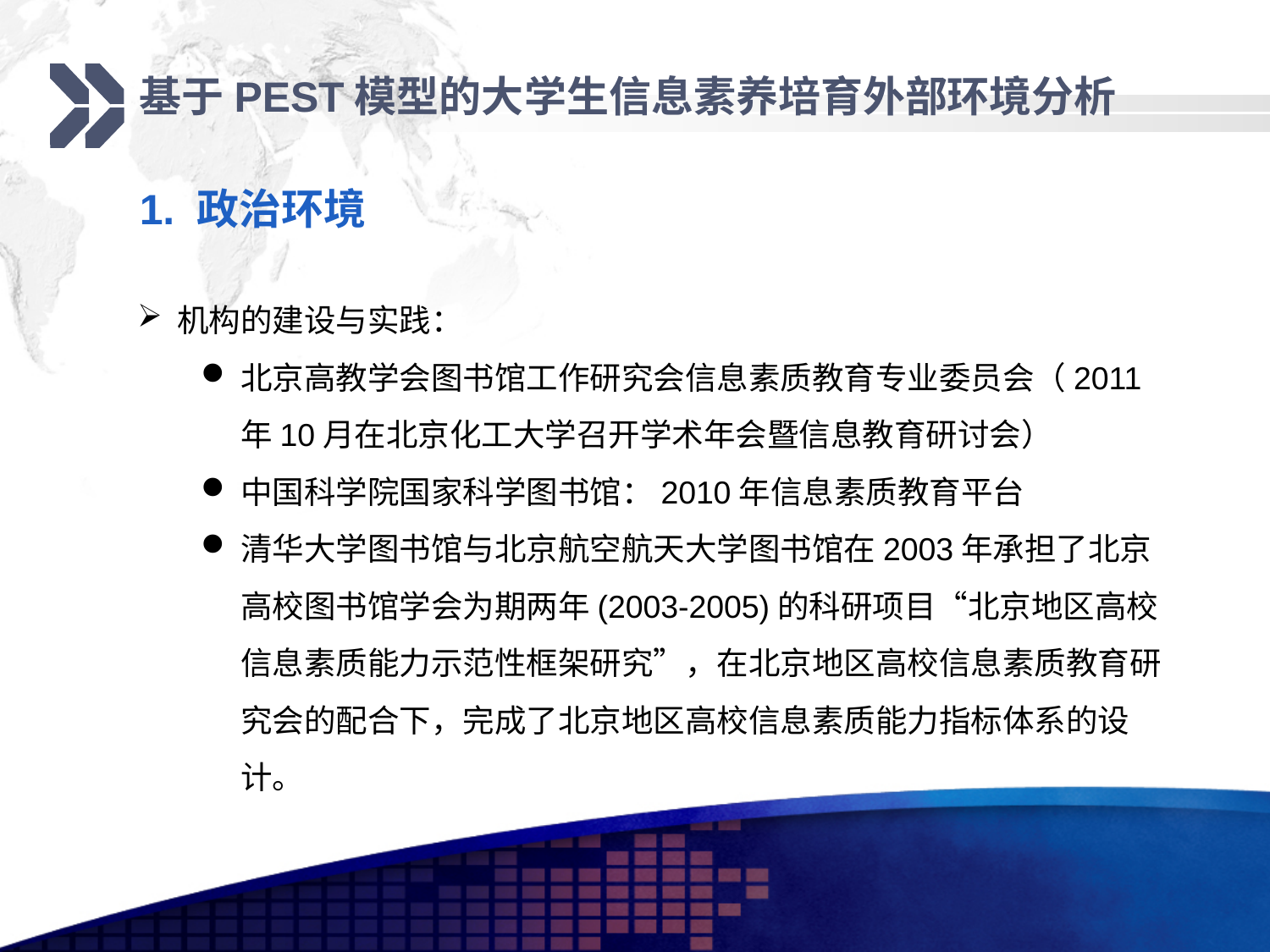

基于PEST模型的大学生信息素养培育外部环境分析
1. 政治环境
机构的建设与实践：
北京高教学会图书馆工作研究会信息素质教育专业委员会（2011年10月在北京化工大学召开学术年会暨信息教育研讨会）
中国科学院国家科学图书馆：2010年信息素质教育平台
清华大学图书馆与北京航空航天大学图书馆在2003年承担了北京高校图书馆学会为期两年(2003-2005)的科研项目“北京地区高校信息素质能力示范性框架研究”，在北京地区高校信息素质教育研究会的配合下，完成了北京地区高校信息素质能力指标体系的设计。